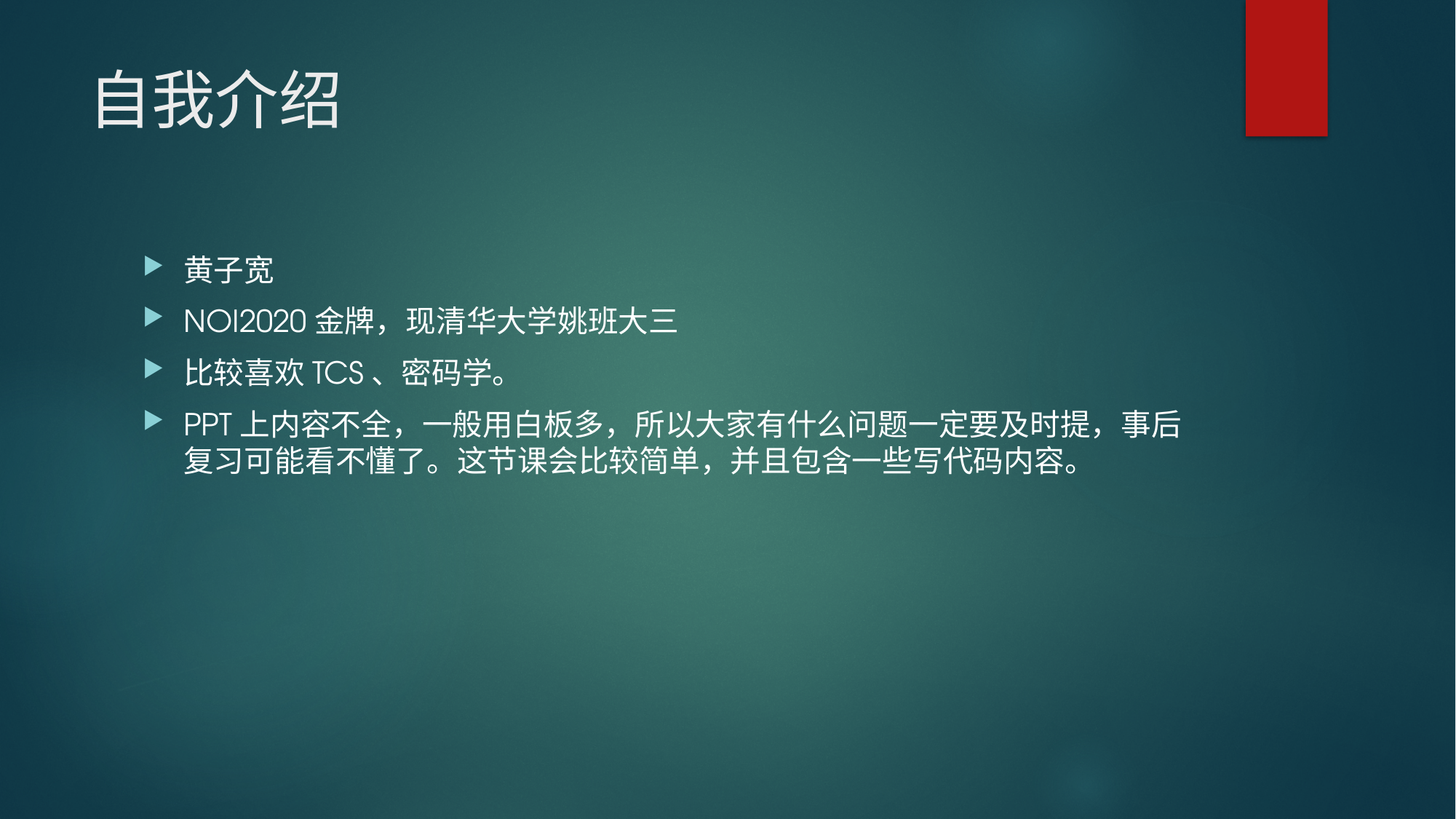

# 自我介绍
黄子宽
NOI2020金牌，现清华大学姚班大三
比较喜欢TCS、密码学。
PPT上内容不全，一般用白板多，所以大家有什么问题一定要及时提，事后复习可能看不懂了。这节课会比较简单，并且包含一些写代码内容。